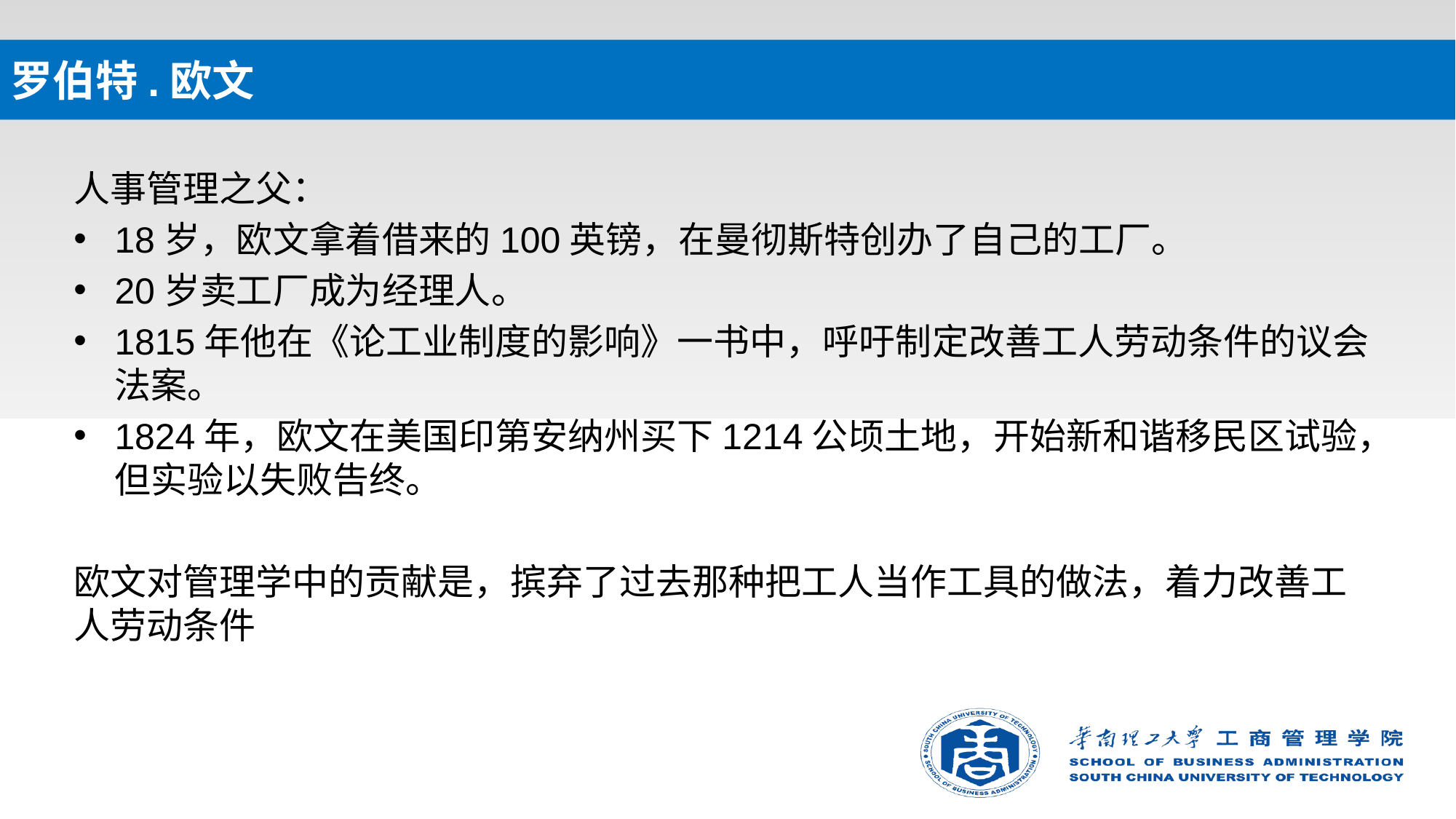

# 罗伯特.欧文
人事管理之父：
18岁，欧文拿着借来的100英镑，在曼彻斯特创办了自己的工厂。
20岁卖工厂成为经理人。
1815年他在《论工业制度的影响》一书中，呼吁制定改善工人劳动条件的议会法案。
1824年，欧文在美国印第安纳州买下1214公顷土地，开始新和谐移民区试验，但实验以失败告终。

欧文对管理学中的贡献是，摈弃了过去那种把工人当作工具的做法，着力改善工人劳动条件